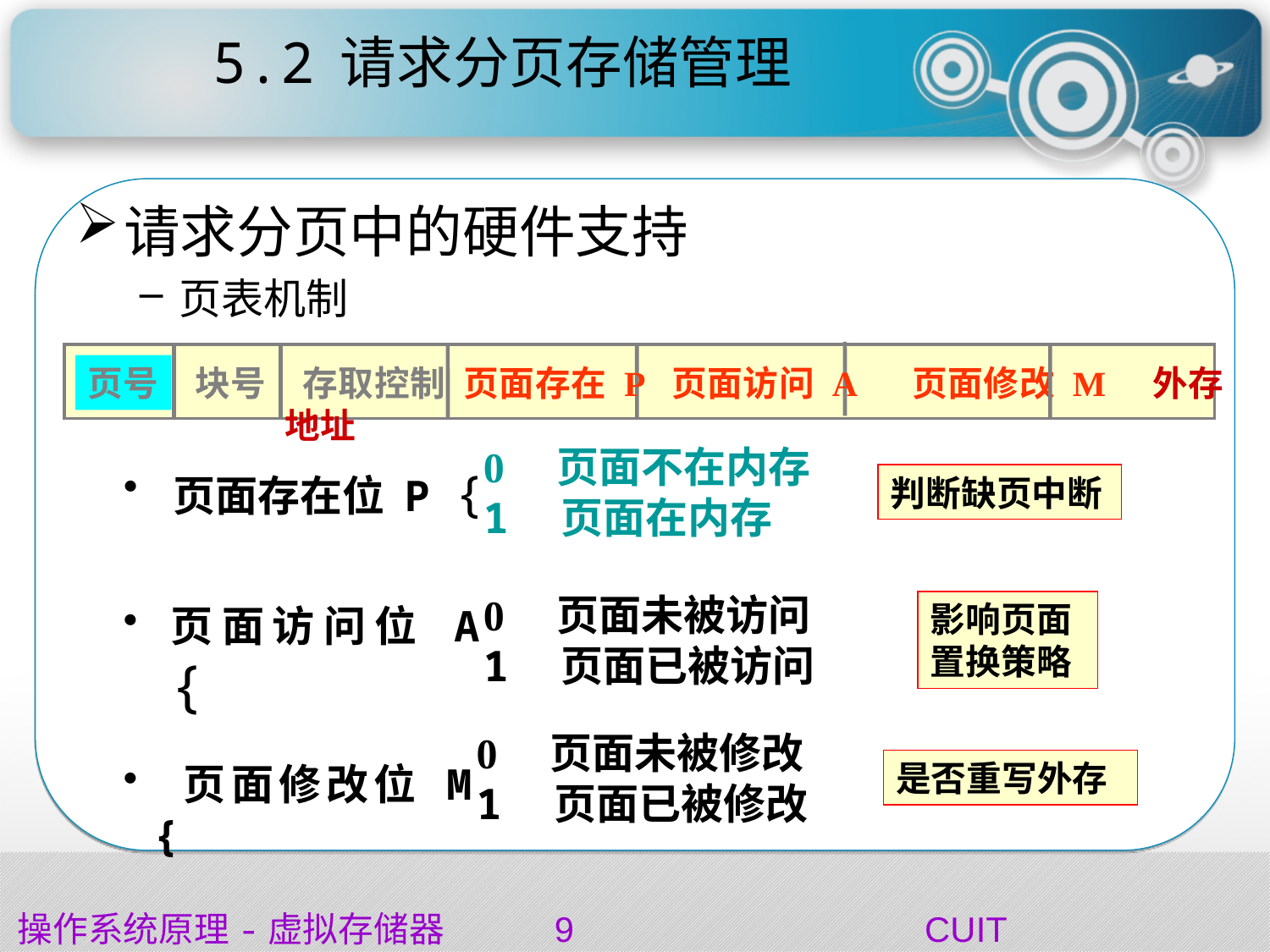

# 5.2	请求分页存储管理
请求分页中的硬件支持
页表机制

块号
页号
 存取控制  页面存在 P  页面访问 A     页面修改 M    外存地址
0　页面不在内存
1　页面在内存
 页面存在位 P {
判断缺页中断
0　页面未被访问
1　页面已被访问
影响页面
置换策略
页面访问位 A {
0　页面未被修改
1　页面已被修改
是否重写外存
 页面修改位 M {